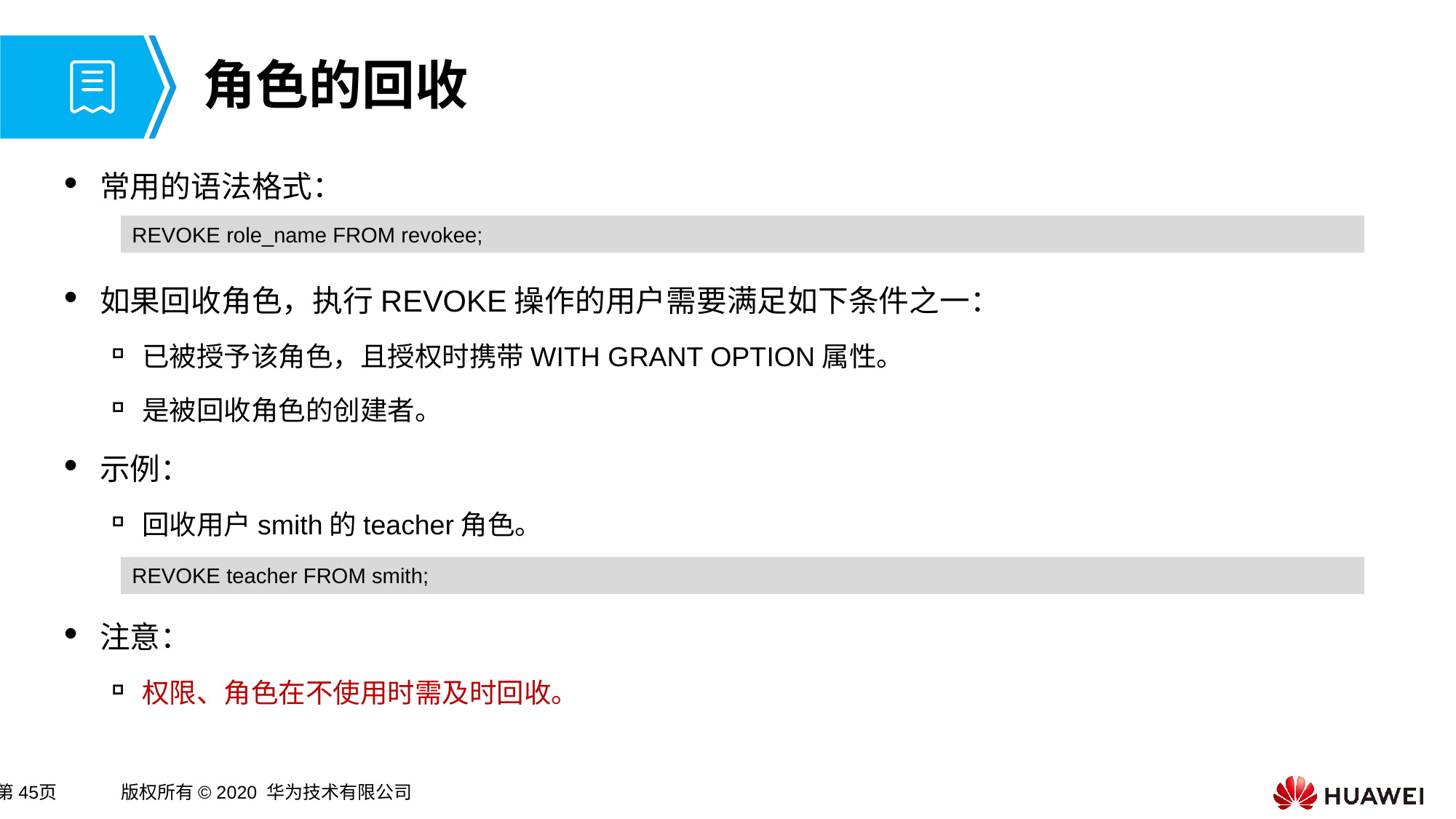

# 角色的回收
常用的语法格式：

如果回收角色，执行REVOKE操作的用户需要满足如下条件之一：
已被授予该角色，且授权时携带WITH GRANT OPTION属性。
是被回收角色的创建者。
示例：
回收用户smith的teacher角色。

注意：
权限、角色在不使用时需及时回收。

REVOKE role_name FROM revokee;
REVOKE teacher FROM smith;